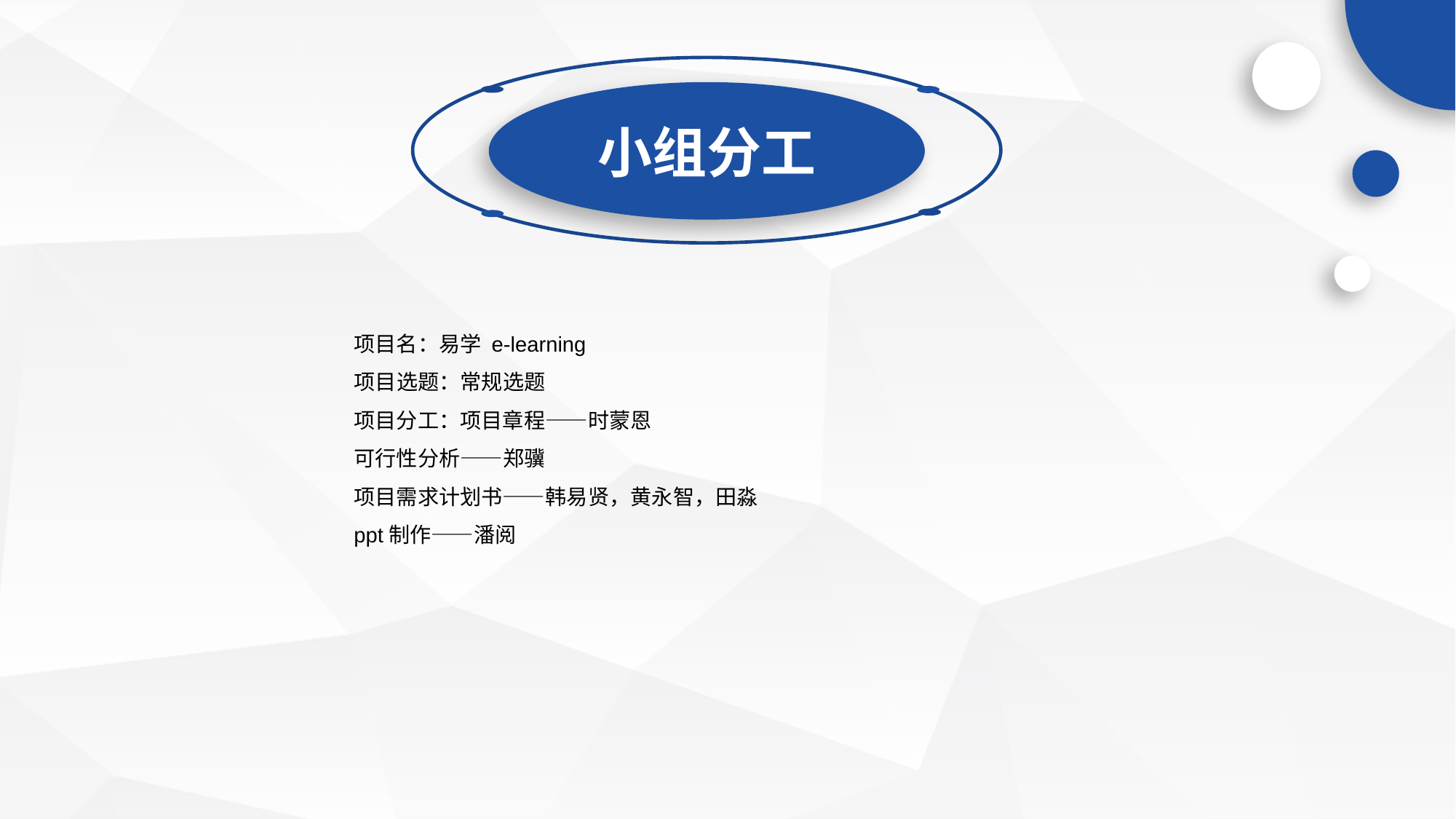

小组分工

项目名：易学 e-learning
项目选题：常规选题
项目分工：项目章程——时蒙恩
可行性分析——郑骥
项目需求计划书——韩易贤，黄永智，田淼
ppt制作——潘阅